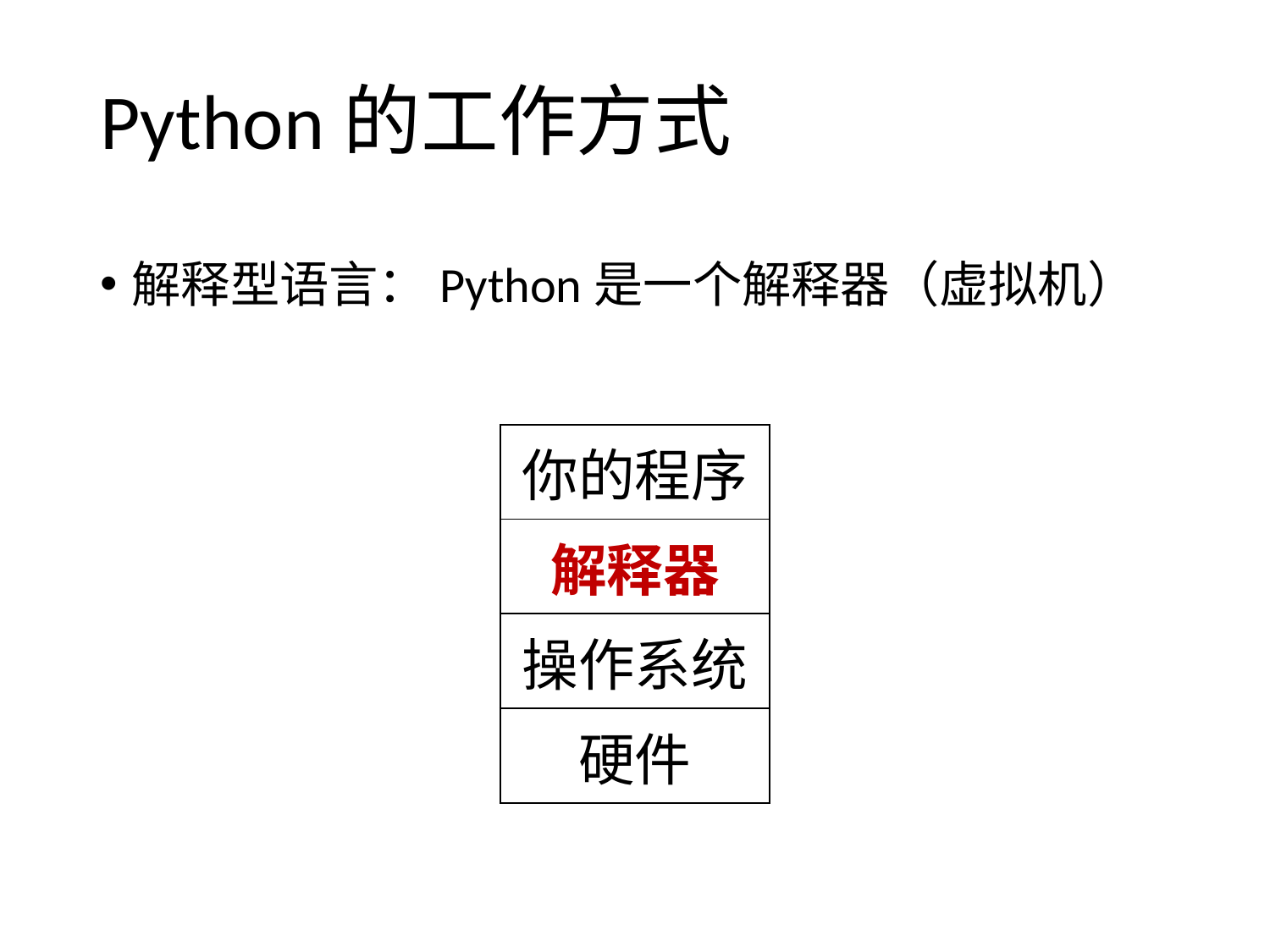

# Python的工作方式
解释型语言：Python是一个解释器（虚拟机）
| 你的程序 |
| --- |
| 解释器 |
| 操作系统 |
| 硬件 |